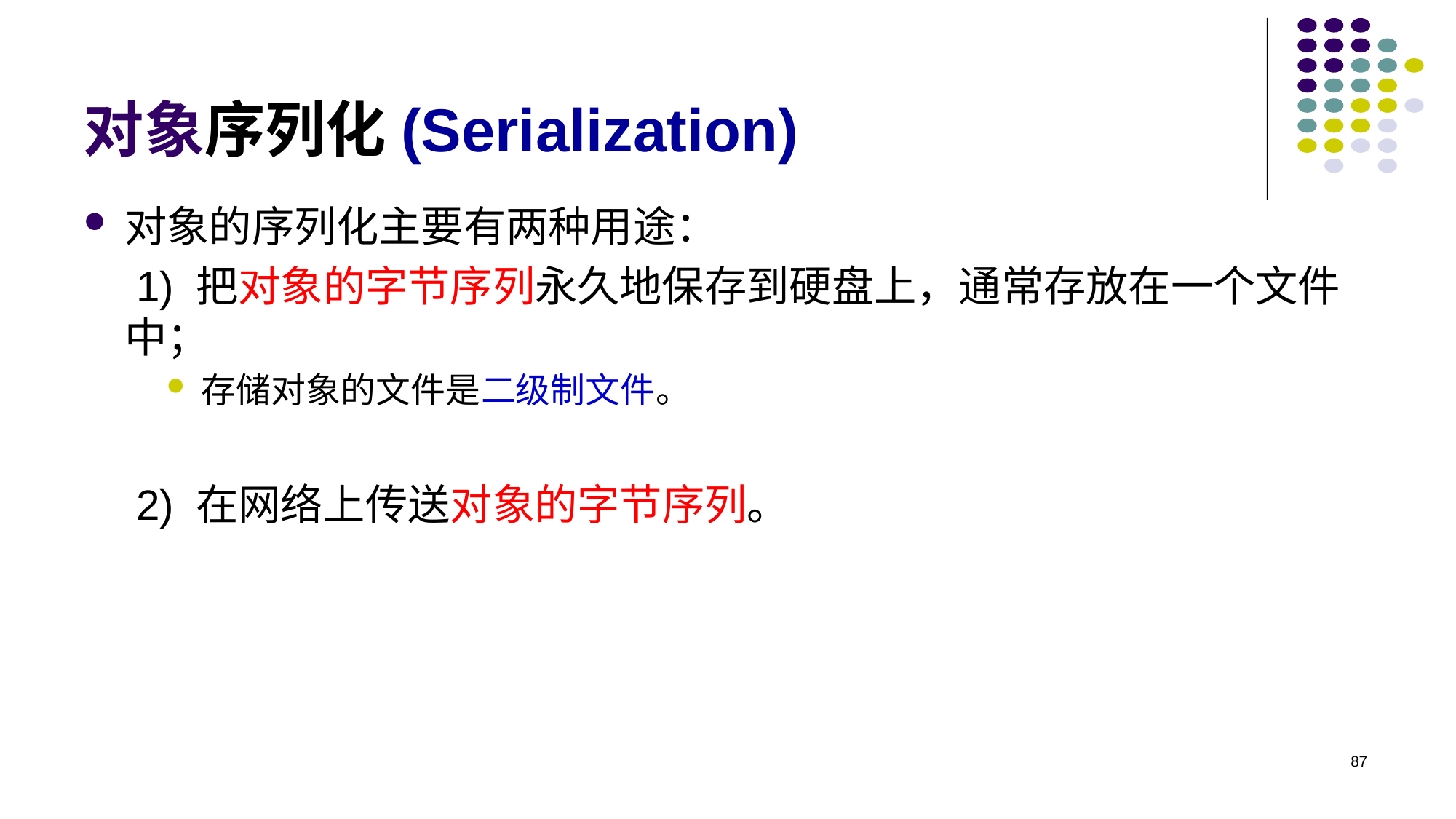

# 对象序列化(Serialization)
对象的序列化主要有两种用途：
　1) 把对象的字节序列永久地保存到硬盘上，通常存放在一个文件中；
存储对象的文件是二级制文件。

　2) 在网络上传送对象的字节序列。

87